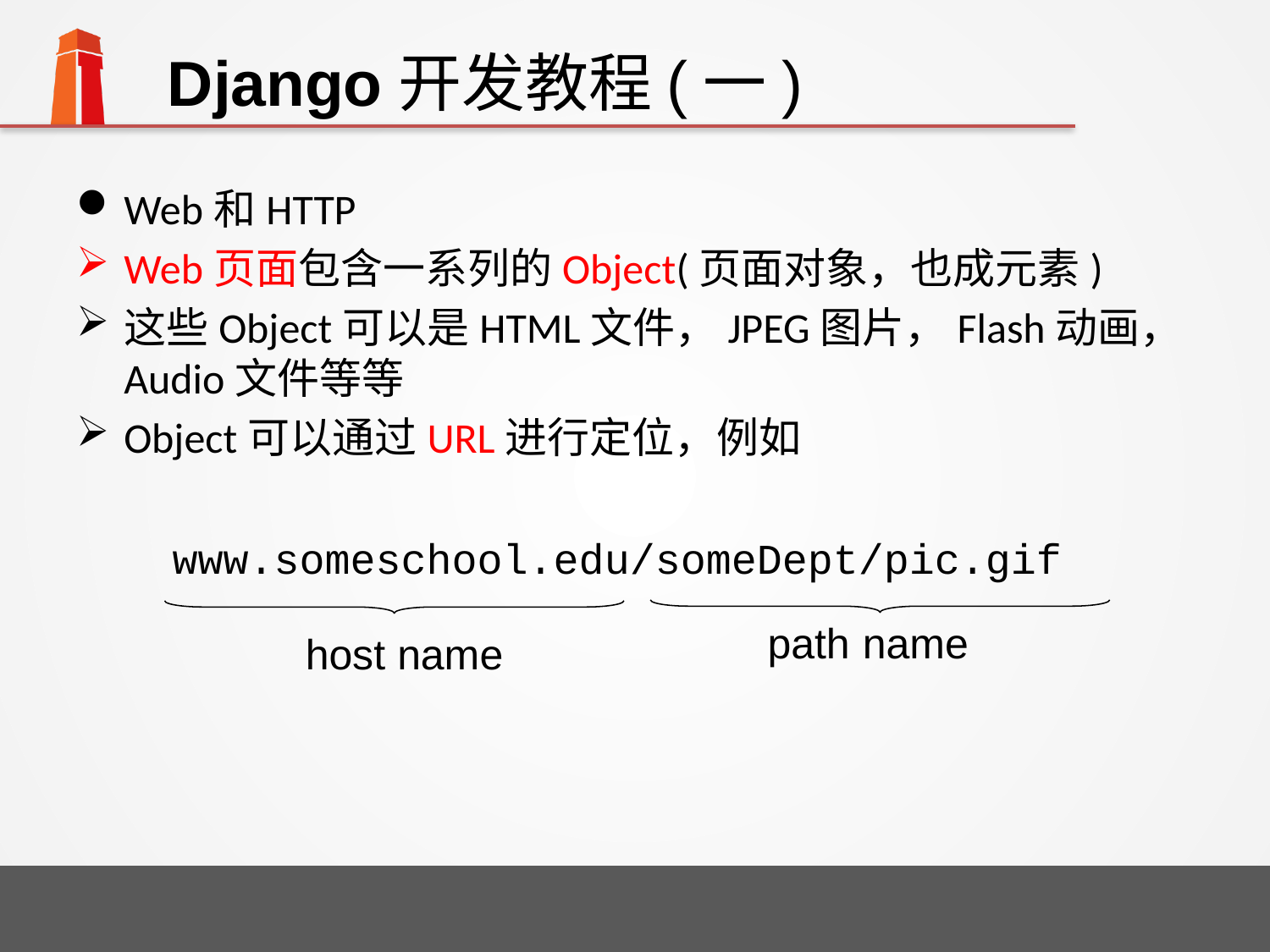

# Django开发教程(一)
Web和HTTP
Web页面包含一系列的Object(页面对象，也成元素)
这些Object可以是HTML文件，JPEG图片，Flash动画，Audio文件等等
Object可以通过URL进行定位，例如

www.someschool.edu/someDept/pic.gif
path name
host name